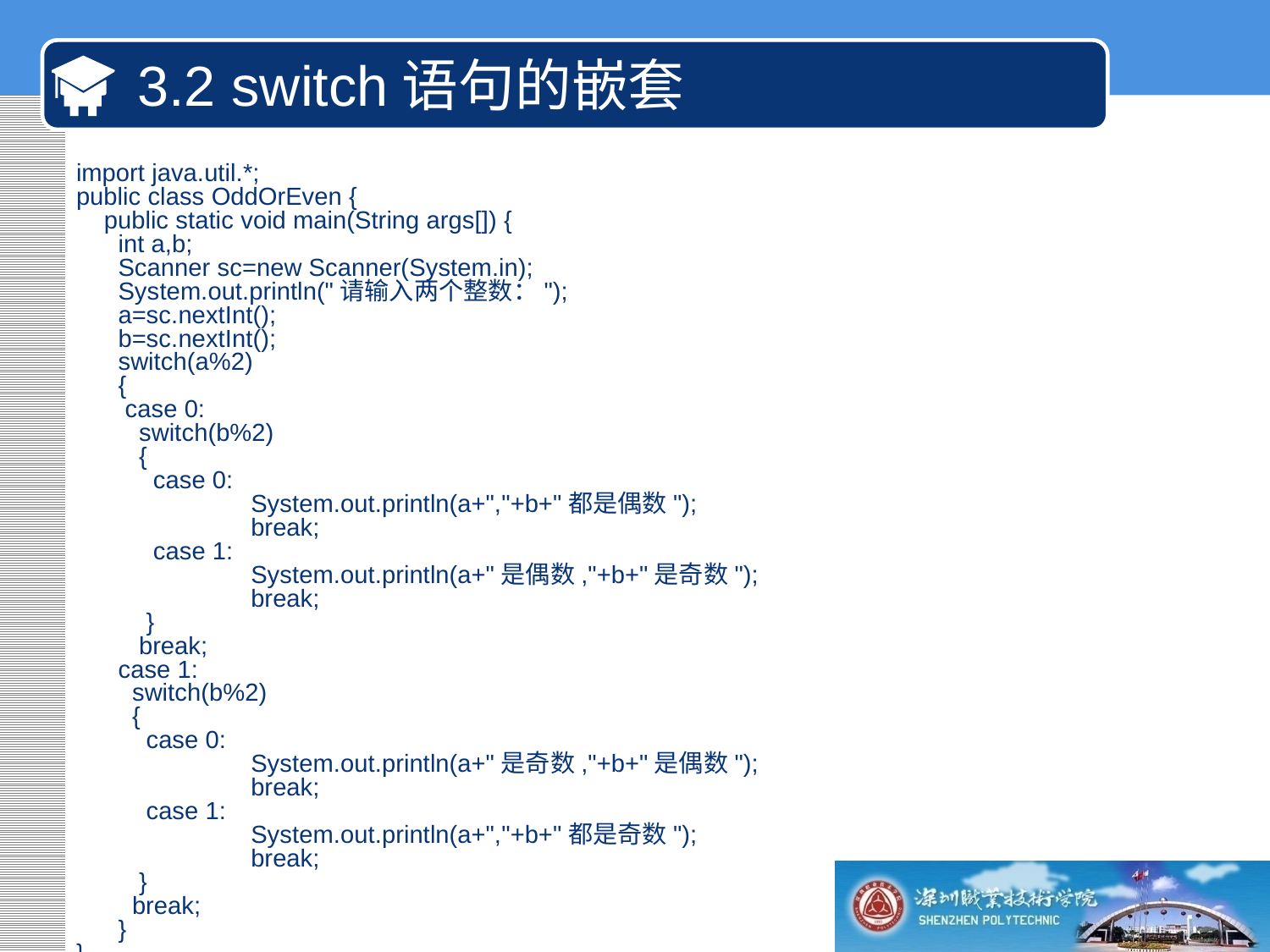

# 3.2 switch语句的嵌套
import java.util.*;
public class OddOrEven {
    public static void main(String args[]) {
      int a,b;
      Scanner sc=new Scanner(System.in);
      System.out.println("请输入两个整数：");
      a=sc.nextInt();
      b=sc.nextInt();
      switch(a%2)
      {
       case 0:
         switch(b%2)
         {
           case 0:
           	System.out.println(a+","+b+"都是偶数");
           	break;
           case 1:
           	System.out.println(a+"是偶数,"+b+"是奇数");
           	break;
          }
         break;
      case 1:
        switch(b%2)
        {
          case 0:
          	System.out.println(a+"是奇数,"+b+"是偶数");
          	break;
          case 1:
          	System.out.println(a+","+b+"都是奇数");
          	break;
         }
        break;
      }
}
}